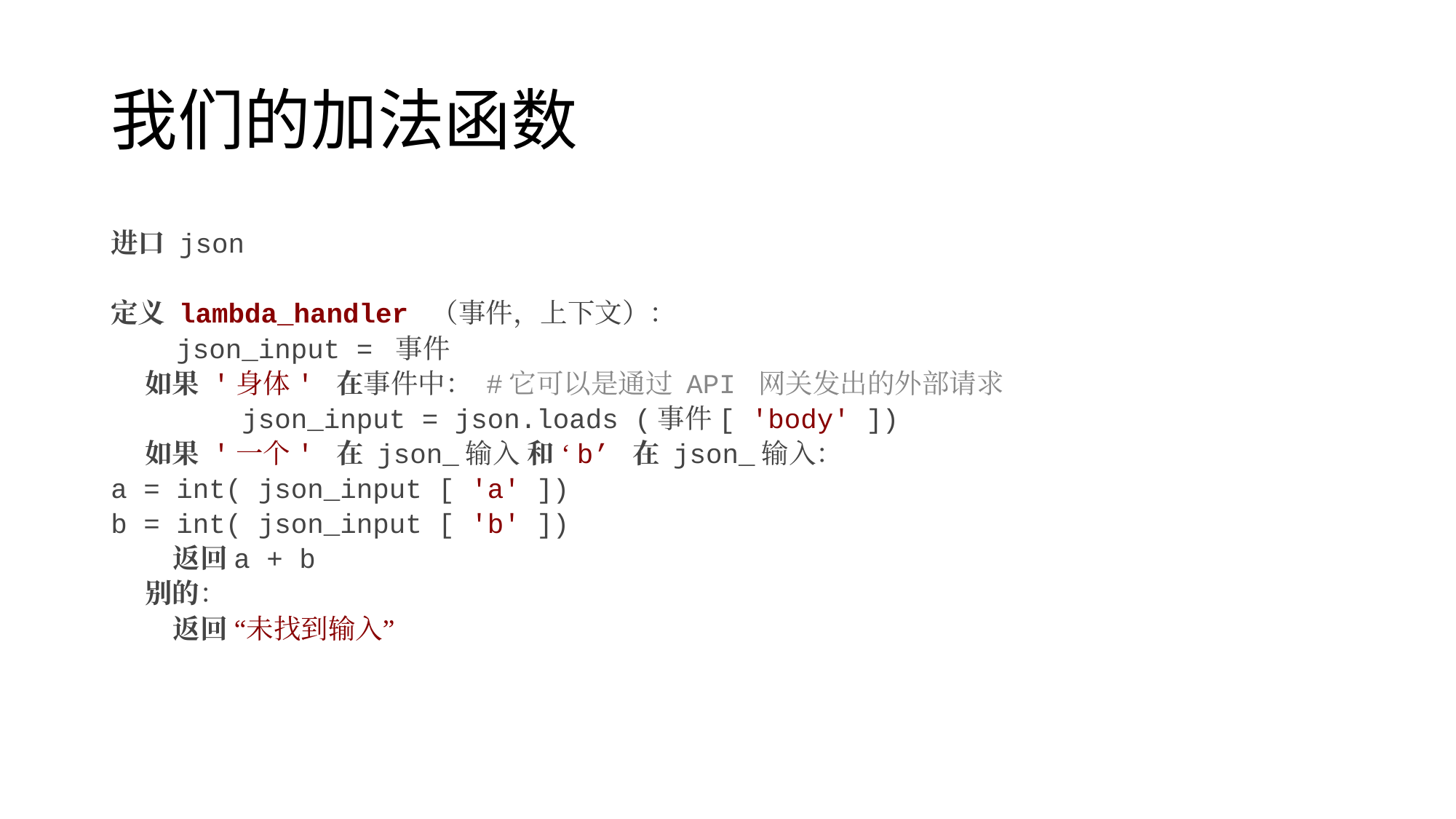

# 我们的加法函数
进口 json

定义 lambda_handler （事件，上下文）：
    json_input = 事件
    如果 '身体' 在事件中： #它可以是通过 API 网关发出的外部请求
        json_input = json.loads (事件[ 'body' ])
    如果 '一个' 在 json_输入 和 ‘b’ 在 json_输入：
a = int( json_input [ 'a' ])
b = int( json_input [ 'b' ])
        返回a + b
    别的：
        返回 “未找到输入”